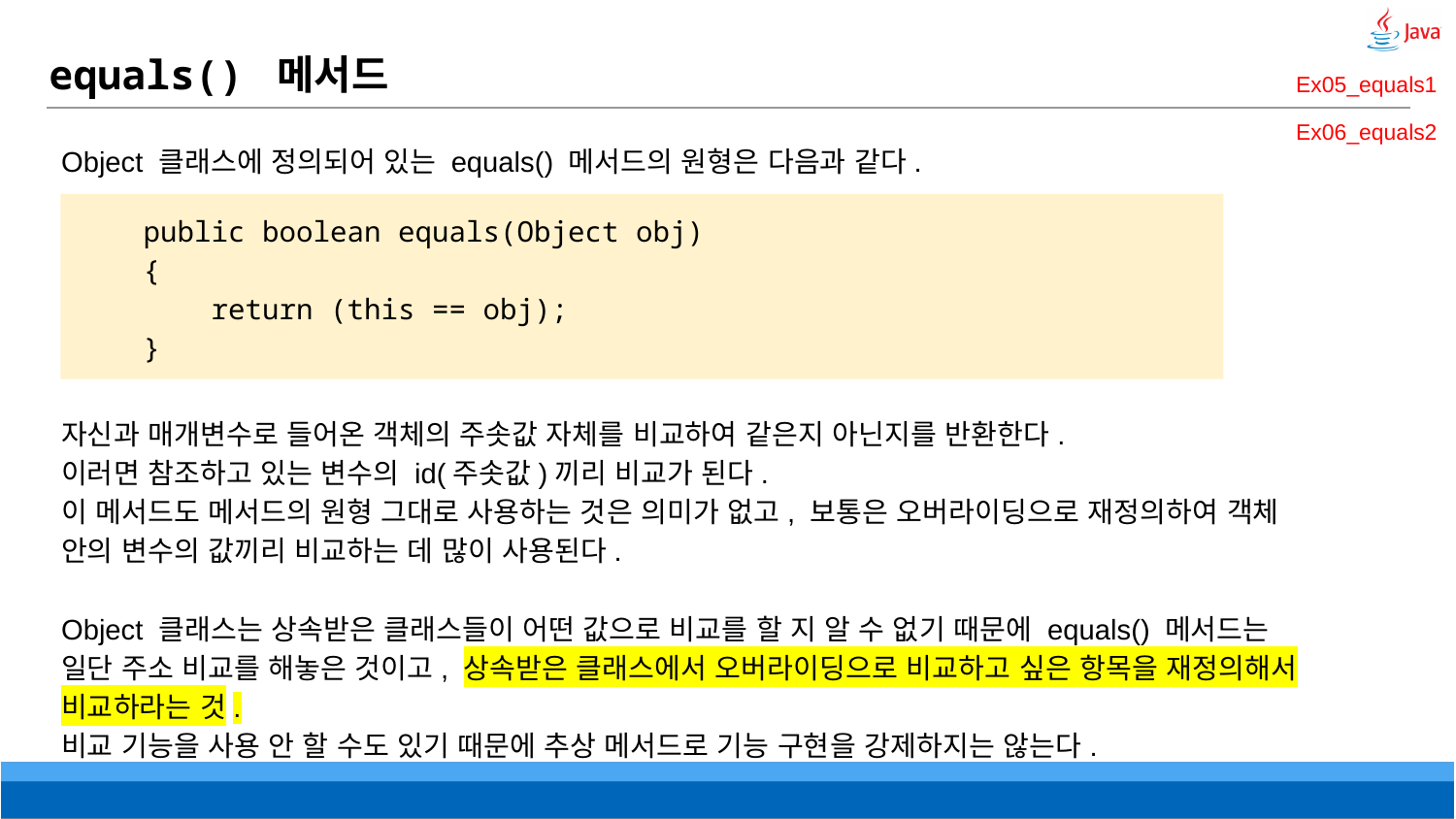

# equals() 메서드
Ex05_equals1
Ex06_equals2
Object 클래스에 정의되어 있는 equals() 메서드의 원형은 다음과 같다.

자신과 매개변수로 들어온 객체의 주솟값 자체를 비교하여 같은지 아닌지를 반환한다.
이러면 참조하고 있는 변수의 id(주솟값)끼리 비교가 된다.
이 메서드도 메서드의 원형 그대로 사용하는 것은 의미가 없고, 보통은 오버라이딩으로 재정의하여 객체 안의 변수의 값끼리 비교하는 데 많이 사용된다.

Object 클래스는 상속받은 클래스들이 어떤 값으로 비교를 할 지 알 수 없기 때문에 equals() 메서드는 일단 주소 비교를 해놓은 것이고, 상속받은 클래스에서 오버라이딩으로 비교하고 싶은 항목을 재정의해서 비교하라는 것.
비교 기능을 사용 안 할 수도 있기 때문에 추상 메서드로 기능 구현을 강제하지는 않는다.
    public boolean equals(Object obj)
    {
        return (this == obj);
    }